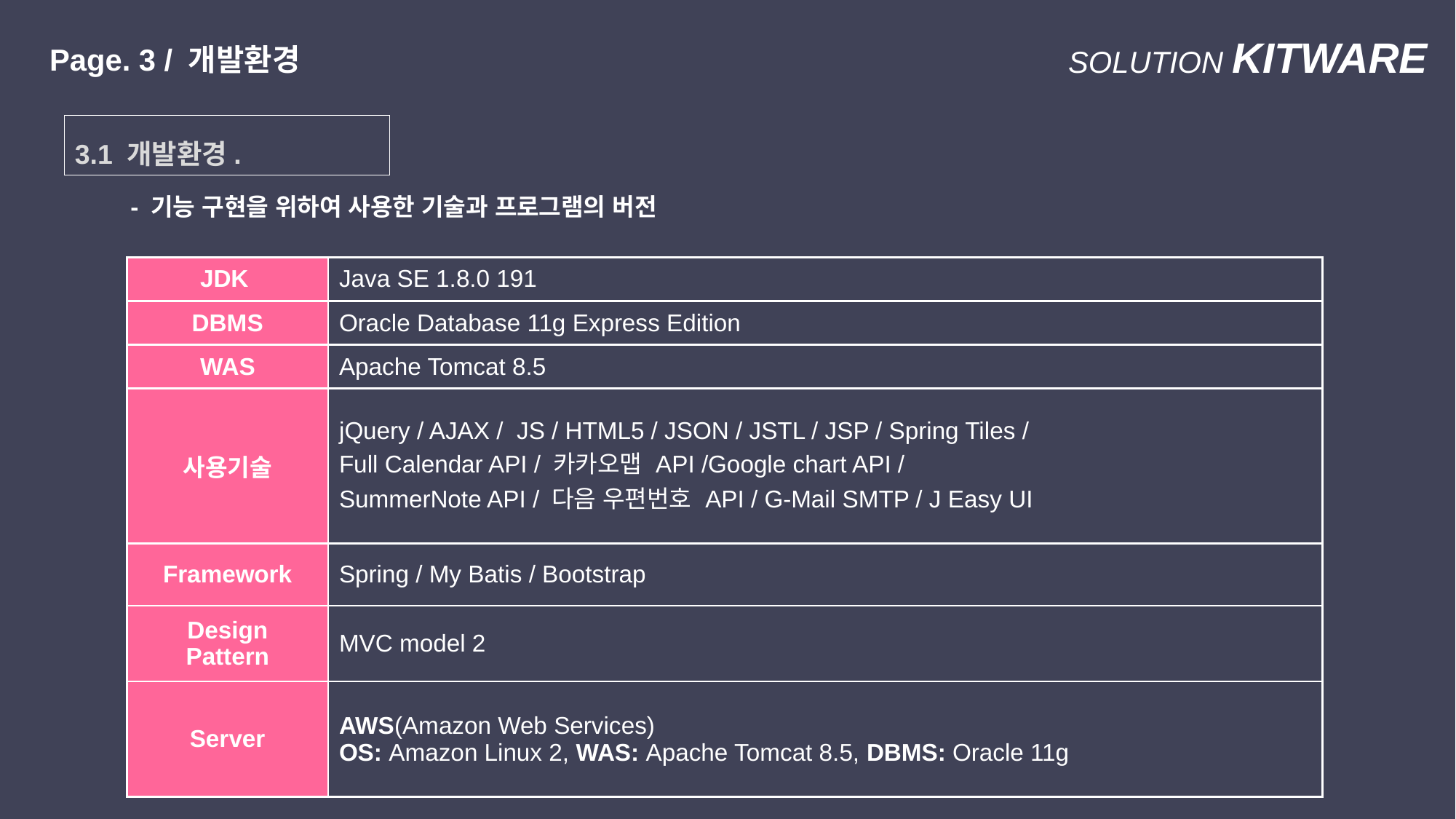

SOLUTION KITWARE
Page. 3 / 개발환경
3.1 개발환경.
- 기능 구현을 위하여 사용한 기술과 프로그램의 버전
| JDK | Java SE 1.8.0 191 |
| --- | --- |
| DBMS | Oracle Database 11g Express Edition |
| WAS | Apache Tomcat 8.5 |
| 사용기술 | jQuery / AJAX / JS / HTML5 / JSON / JSTL / JSP / Spring Tiles / Full Calendar API / 카카오맵 API /Google chart API / SummerNote API / 다음 우편번호 API / G-Mail SMTP / J Easy UI |
| Framework | Spring / My Batis / Bootstrap |
| Design Pattern | MVC model 2 |
| Server | AWS(Amazon Web Services) OS: Amazon Linux 2, WAS: Apache Tomcat 8.5, DBMS: Oracle 11g |